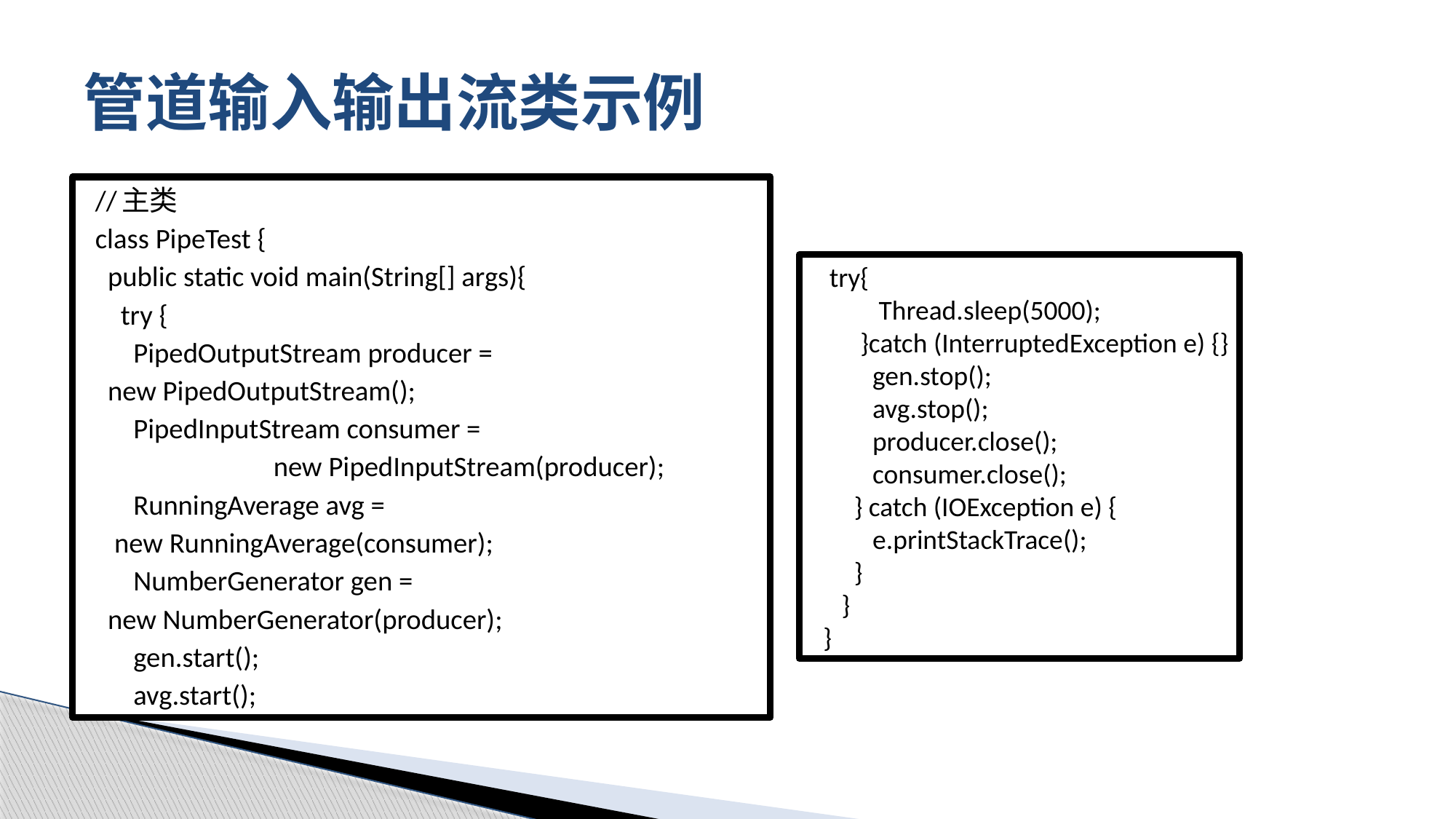

# 管道输入输出流类示例
//主类
class PipeTest {
  public static void main(String[] args){
    try {
      PipedOutputStream producer =
		  new PipedOutputStream();
      PipedInputStream consumer =
                            new PipedInputStream(producer);
      RunningAverage avg =
		   new RunningAverage(consumer);
      NumberGenerator gen =
		  new NumberGenerator(producer);
      gen.start();
      avg.start();

 try{
         Thread.sleep(5000);
      }catch (InterruptedException e) {}
        gen.stop();
        avg.stop();
        producer.close();
        consumer.close();
     } catch (IOException e) {
        e.printStackTrace();
     }
   }
}